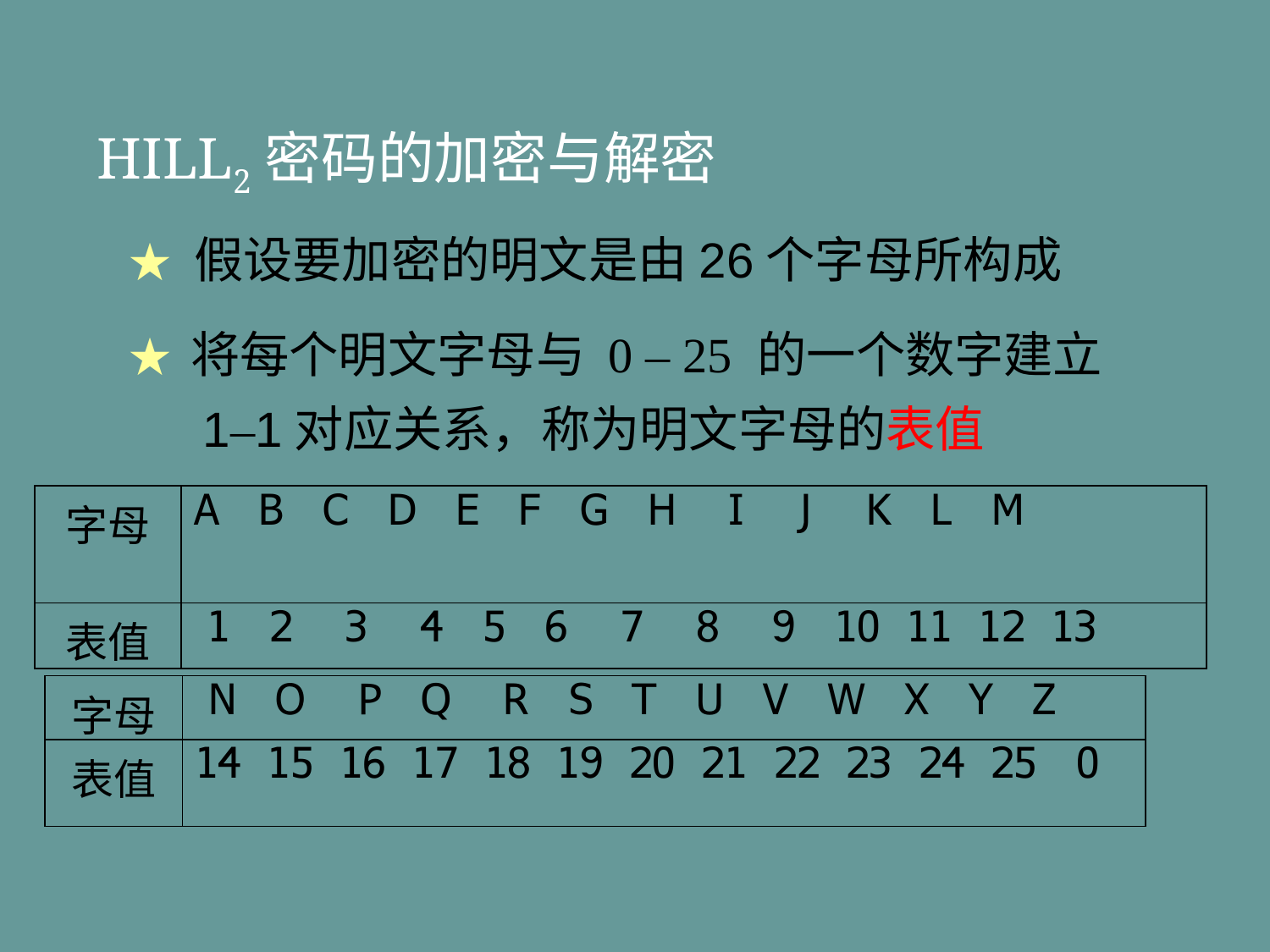

HILL2密码的加密与解密
★ 假设要加密的明文是由26个字母所构成
★ 将每个明文字母与 0 – 25 的一个数字建立
1–1对应关系，称为明文字母的表值
| 字母 | A B C D E F G H I J K L M |
| --- | --- |
| 表值 | 1 2 3 4 5 6 7 8 9 10 11 12 13 |
| 字母 | N O P Q R S T U V W X Y Z |
| --- | --- |
| 表值 | 14 15 16 17 18 19 20 21 22 23 24 25 0 |